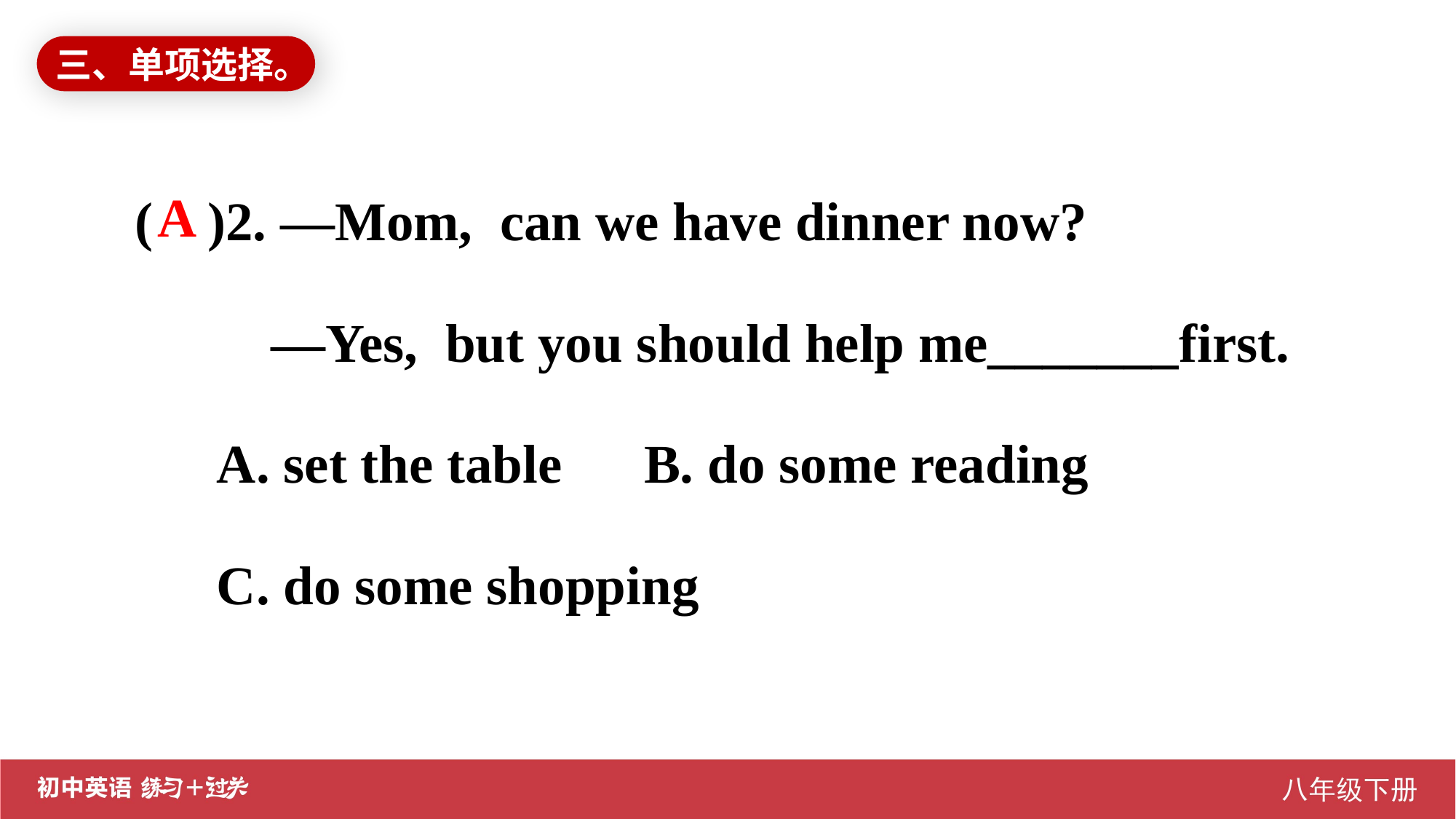

三、单项选择。
(    )2. —Mom,  can we have dinner now?
          —Yes,  but you should help me_______first.
      A. set the table      B. do some reading
      C. do some shopping
A